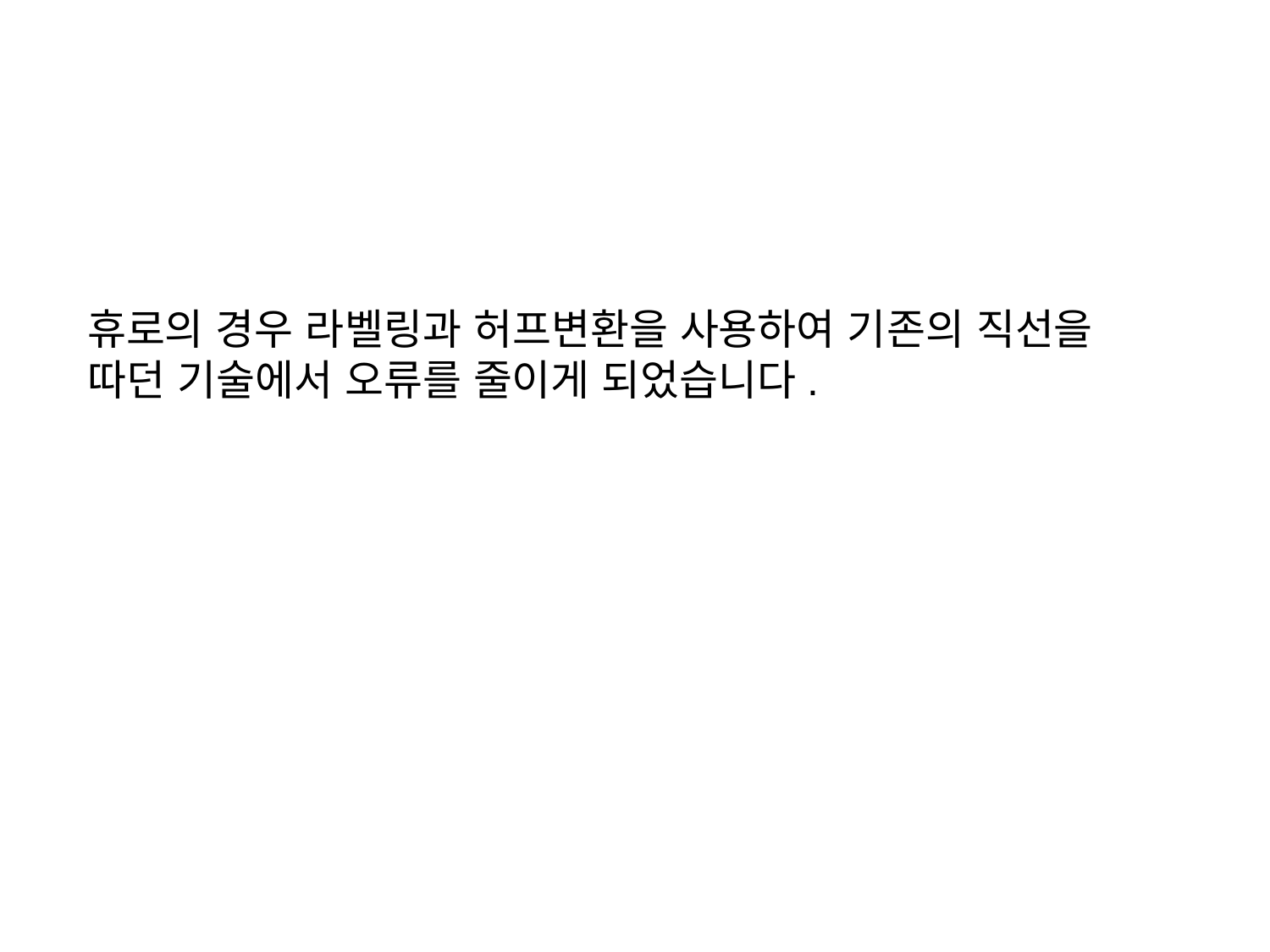

휴로의 경우 라벨링과 허프변환을 사용하여 기존의 직선을 따던 기술에서 오류를 줄이게 되었습니다.